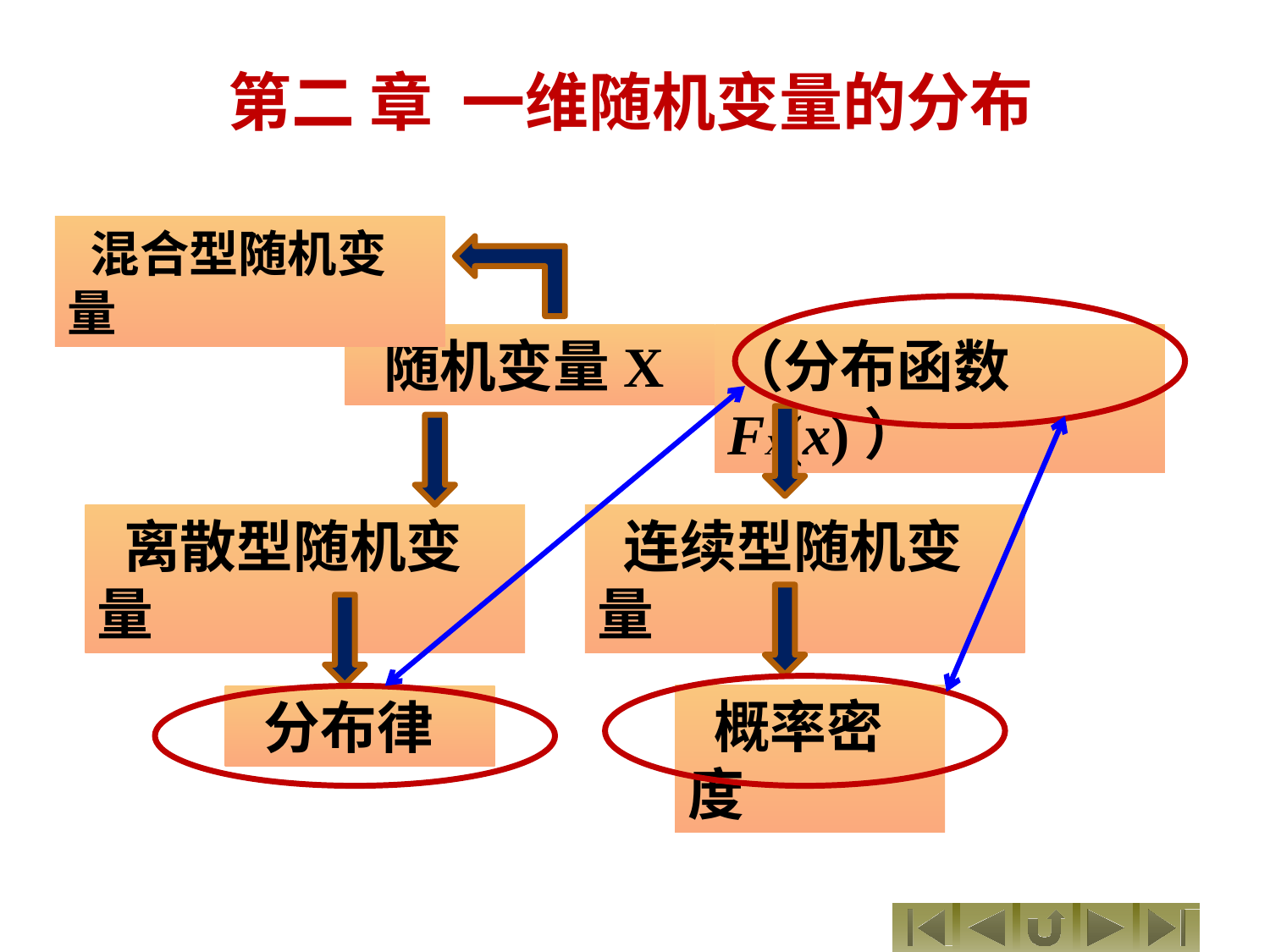

第二 章  一维随机变量的分布
 混合型随机变量

 随机变量X
（分布函数FX(x)）

 离散型随机变量
 连续型随机变量

 概率密度

 分布律